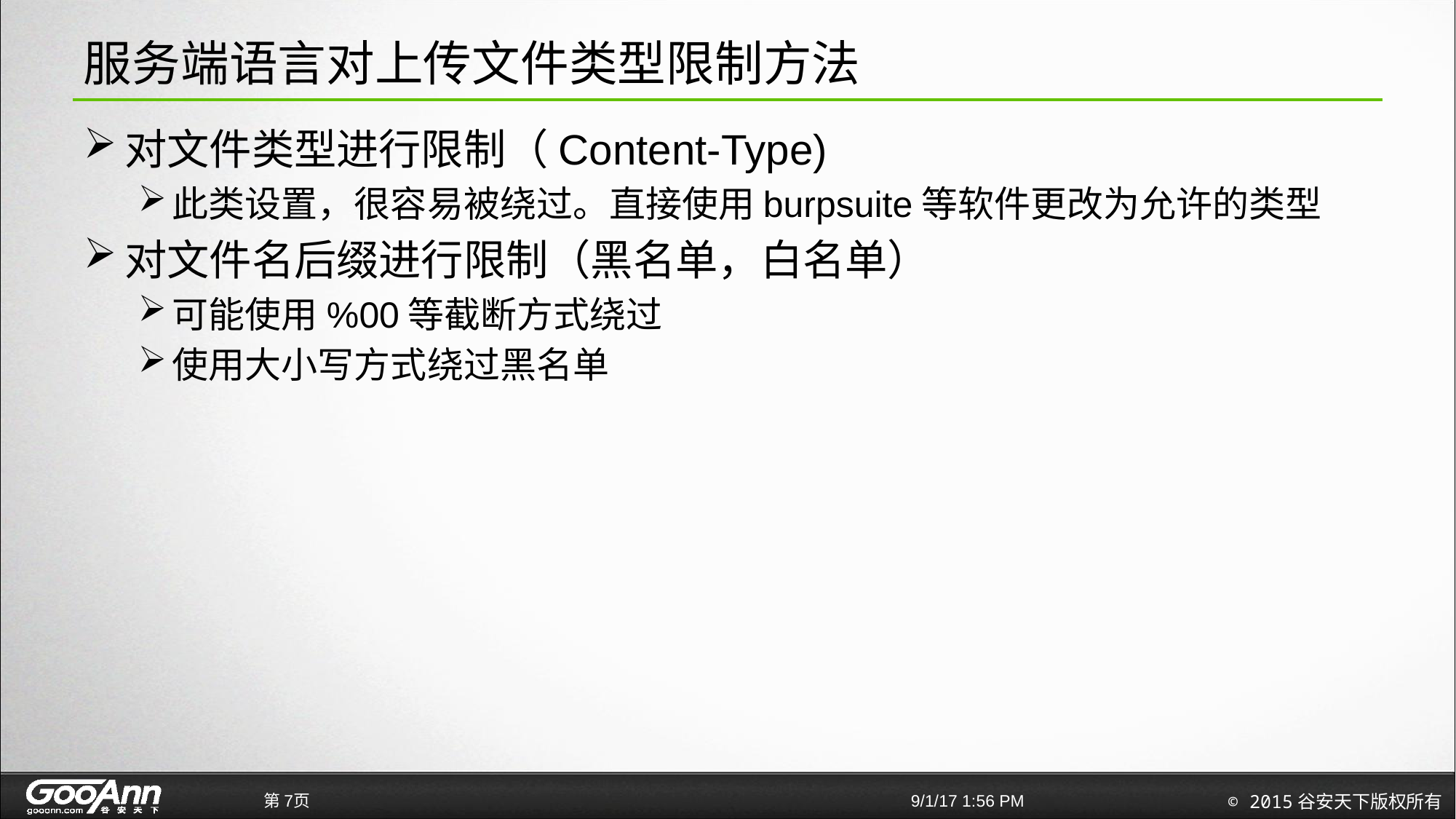

# 服务端语言对上传文件类型限制方法
对文件类型进行限制（Content-Type)
此类设置，很容易被绕过。直接使用burpsuite等软件更改为允许的类型
对文件名后缀进行限制（黑名单，白名单）
可能使用%00等截断方式绕过
使用大小写方式绕过黑名单